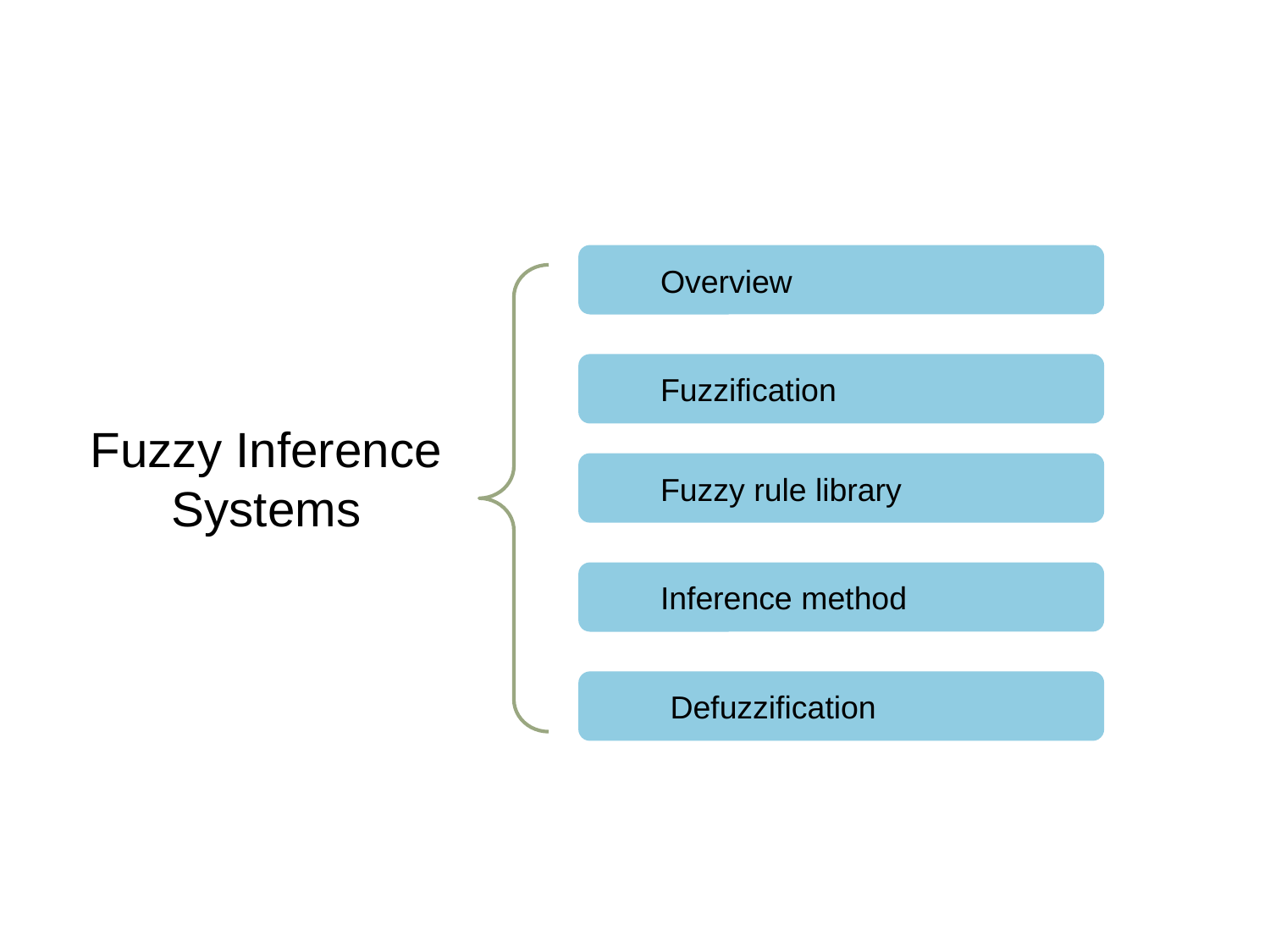

Overview

Fuzzification
Fuzzy Inference
Systems

Fuzzy rule library

Inference method

Defuzzification
点击添加文本
点击添加文本
点击添加文本
点击添加文本